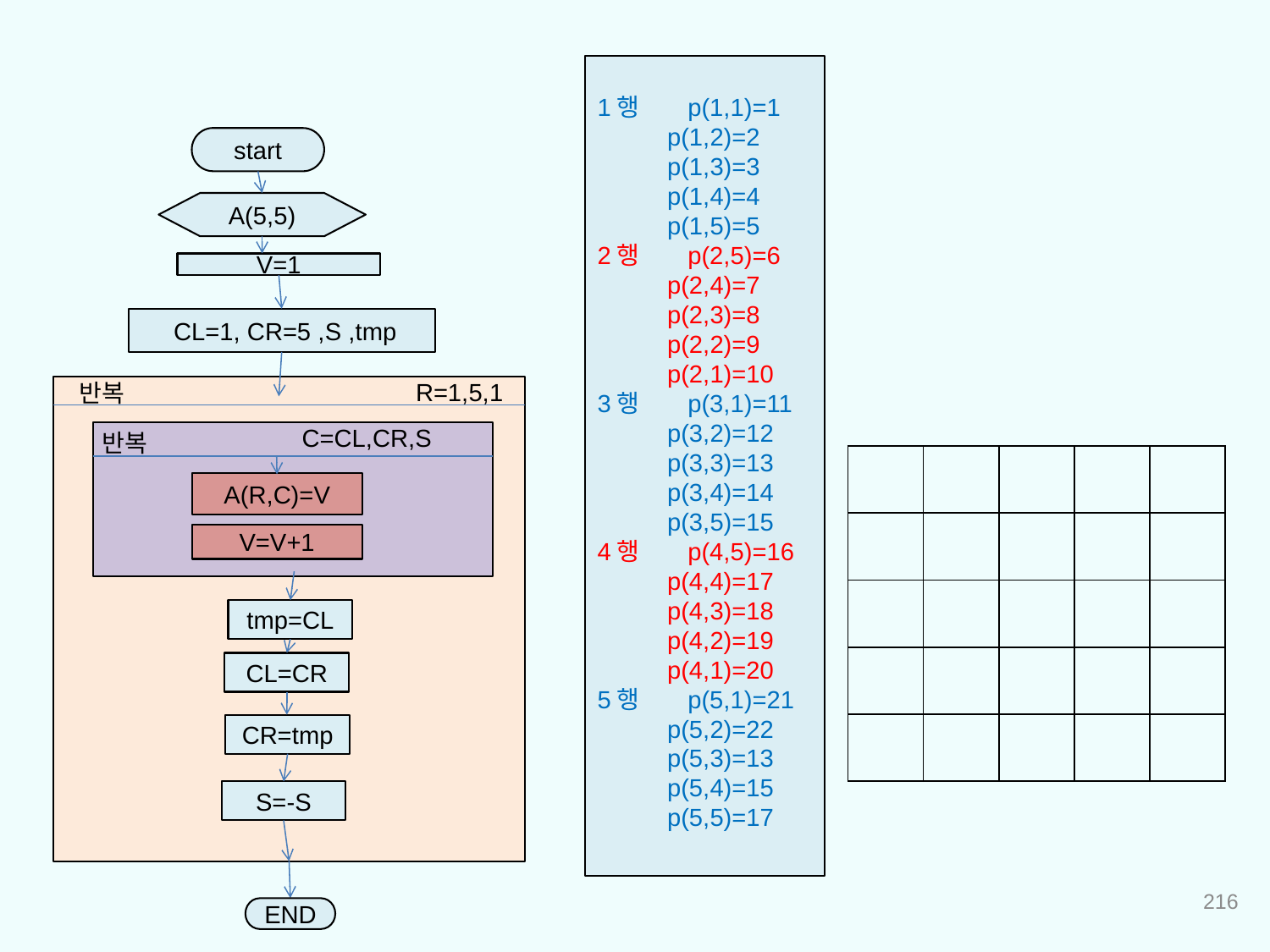

1행      p(1,1)=1
          p(1,2)=2
          p(1,3)=3
          p(1,4)=4
          p(1,5)=5
2행      p(2,5)=6
          p(2,4)=7
          p(2,3)=8
          p(2,2)=9
          p(2,1)=10
3행      p(3,1)=11
          p(3,2)=12
          p(3,3)=13
          p(3,4)=14
          p(3,5)=15
4행      p(4,5)=16
          p(4,4)=17
          p(4,3)=18
          p(4,2)=19
          p(4,1)=20
5행      p(5,1)=21
          p(5,2)=22
          p(5,3)=13
          p(5,4)=15
          p(5,5)=17

start
A(5,5)
V=1
 CL=1, CR=5 ,S ,tmp
R=1,5,1
반복

C=CL,CR,S
반복

A(R,C)=V
V=V+1
tmp=CL
CL=CR
CR=tmp
S=-S
END
|  |  |  |  |  |
| --- | --- | --- | --- | --- |
|  |  |  |  |  |
|  |  |  |  |  |
|  |  |  |  |  |
|  |  |  |  |  |
216